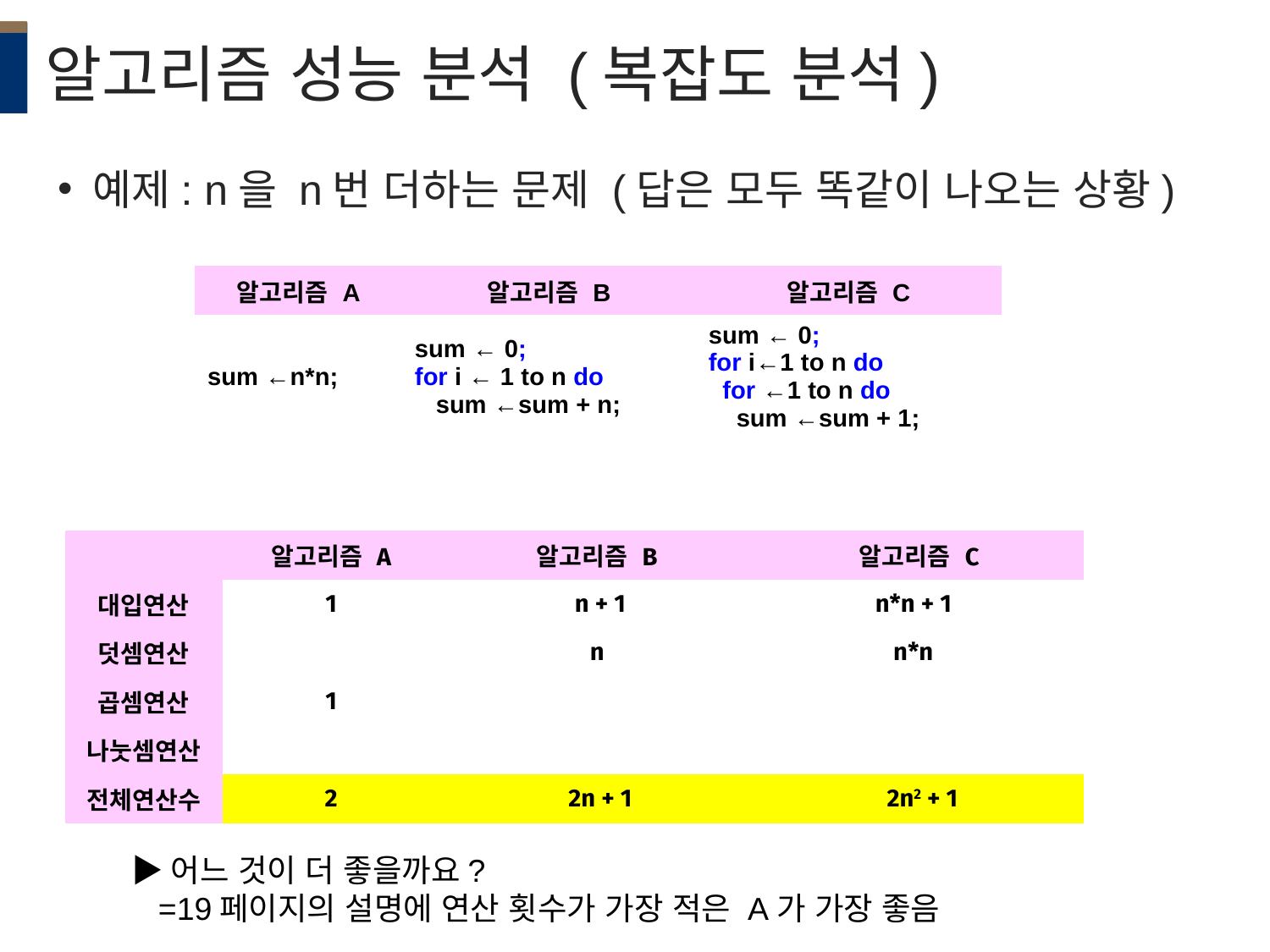

# 알고리즘 성능 분석 (복잡도 분석)
예제: n을 n번 더하는 문제 (답은 모두 똑같이 나오는 상황)
| 알고리즘 A | 알고리즘 B | 알고리즘 C |
| --- | --- | --- |
| sum ←n\*n; | sum ← 0; for i ← 1 to n do    sum ←sum + n; | sum ← 0; for i←1 to n do   for ←1 to n do     sum ←sum + 1; |
|  | 알고리즘 A | 알고리즘 B | 알고리즘 C |
| --- | --- | --- | --- |
| 대입연산 | 1 | n + 1 | n\*n + 1 |
| 덧셈연산 |  | n | n\*n |
| 곱셈연산 | 1 |  |  |
| 나눗셈연산 |  |  |  |
| 전체연산수 | 2 | 2n + 1 | 2n2 + 1 |

▶어느 것이 더 좋을까요?
   =19페이지의 설명에 연산 횟수가 가장 적은 A가 가장 좋음